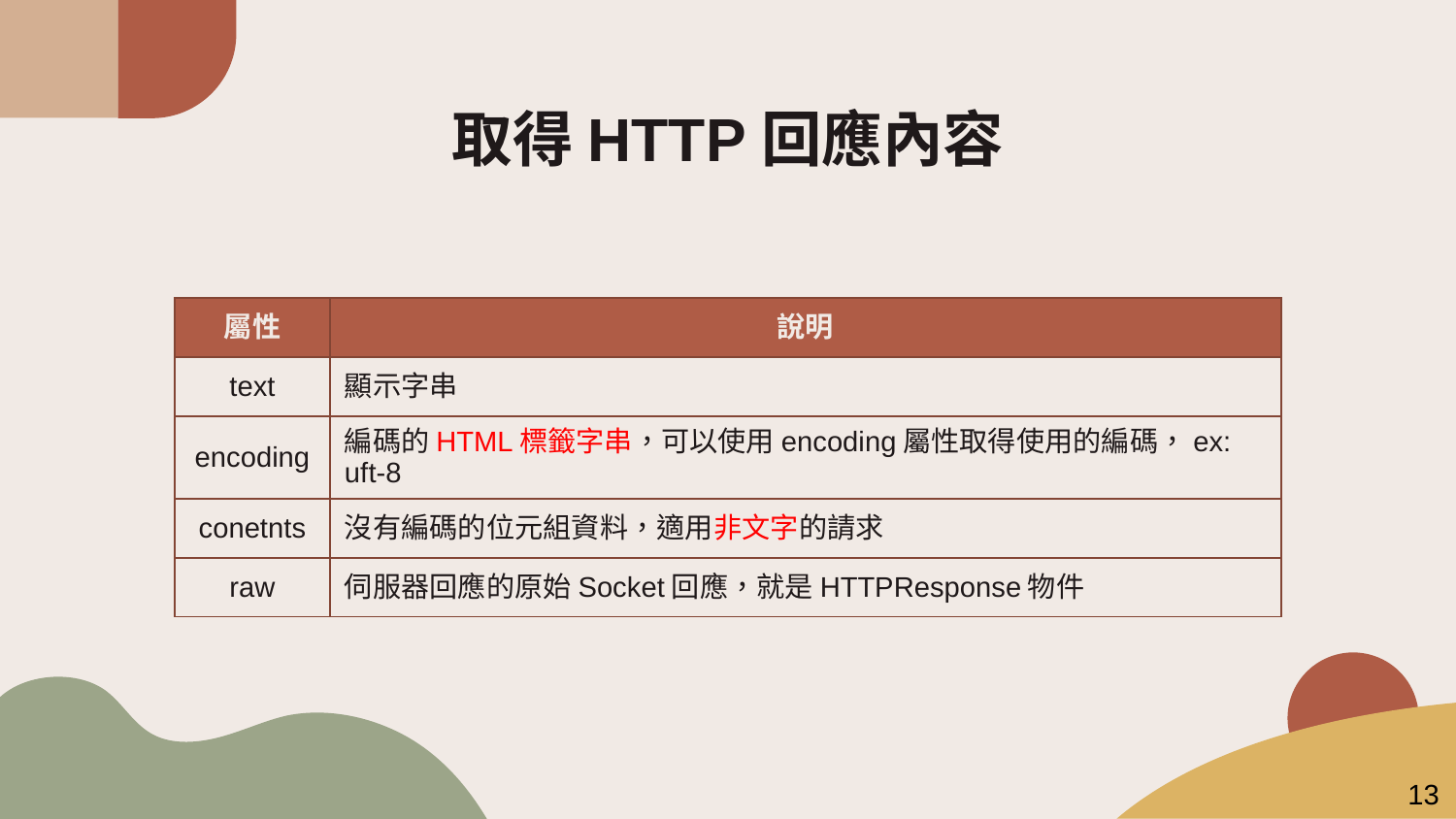

# 取得HTTP回應內容
| 屬性 | 說明 |
| --- | --- |
| text | 顯示字串 |
| encoding | 編碼的HTML標籤字串，可以使用encoding屬性取得使用的編碼，ex: uft-8 |
| conetnts | 沒有編碼的位元組資料，適用非文字的請求 |
| raw | 伺服器回應的原始Socket回應，就是HTTPResponse物件 |
13